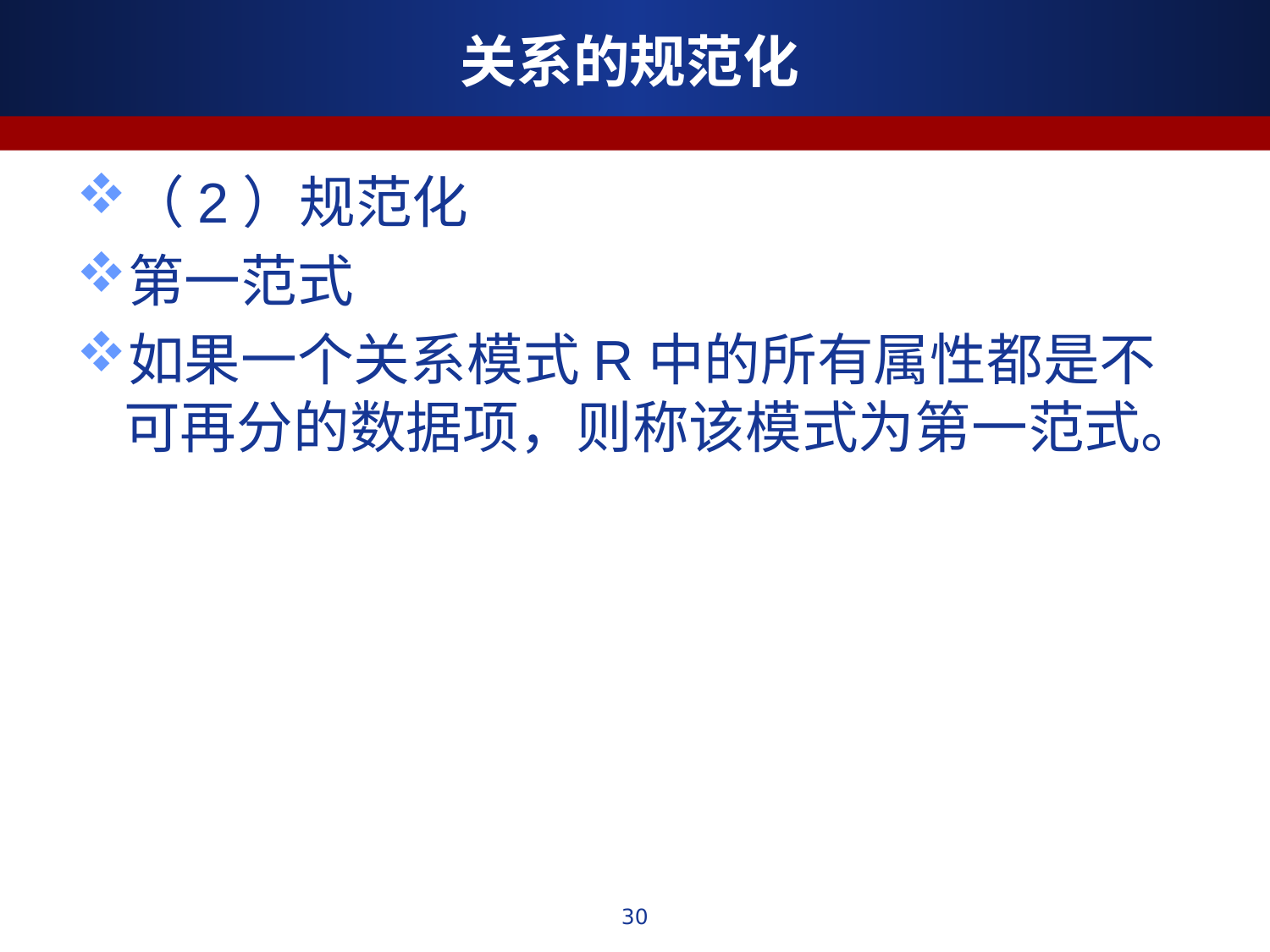

# 关系的规范化
（2）规范化
第一范式
如果一个关系模式R中的所有属性都是不可再分的数据项，则称该模式为第一范式。
30